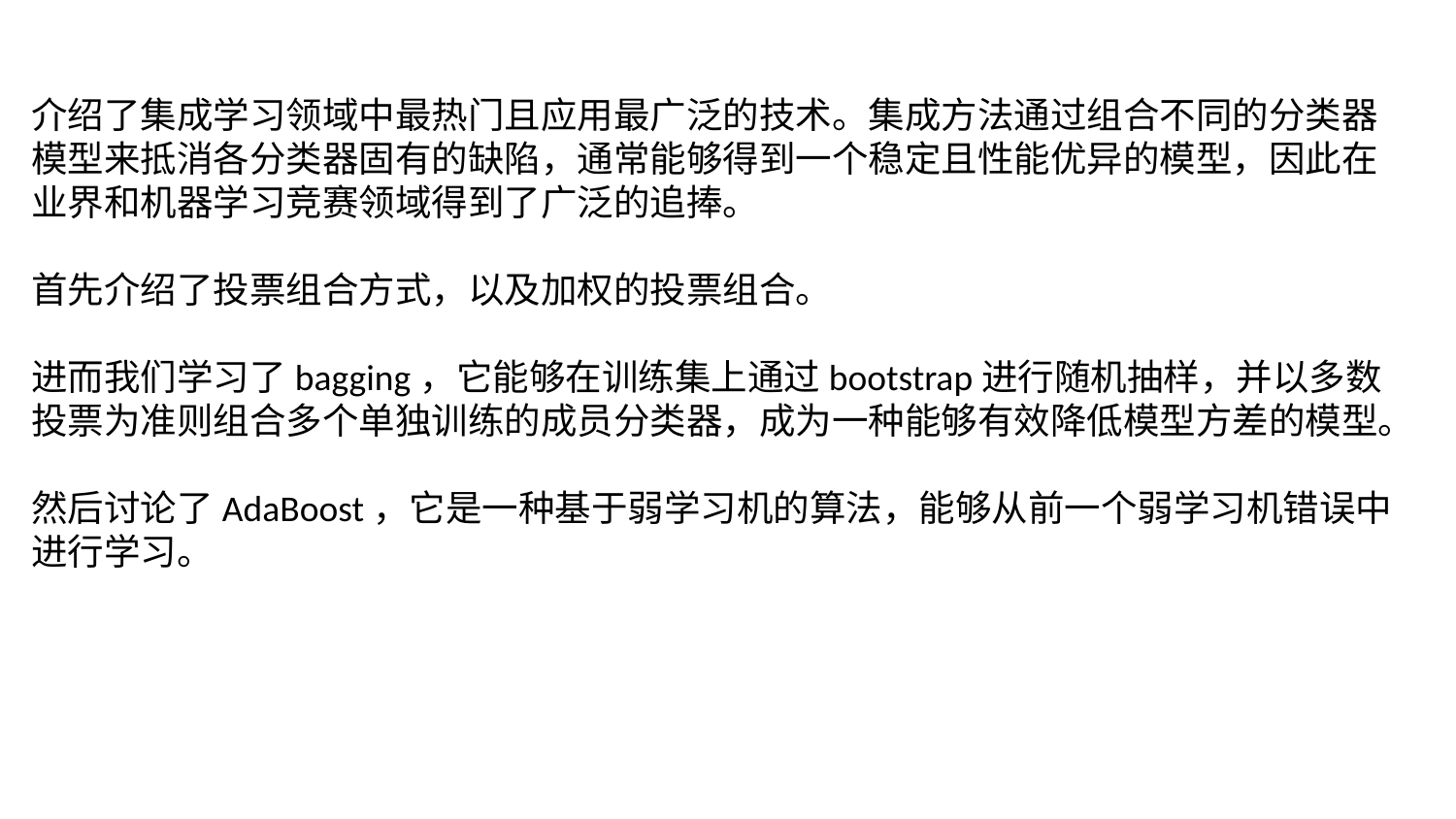

介绍了集成学习领域中最热门且应用最广泛的技术。集成方法通过组合不同的分类器模型来抵消各分类器固有的缺陷，通常能够得到一个稳定且性能优异的模型，因此在业界和机器学习竞赛领域得到了广泛的追捧。

首先介绍了投票组合方式，以及加权的投票组合。

进而我们学习了bagging，它能够在训练集上通过bootstrap进行随机抽样，并以多数投票为准则组合多个单独训练的成员分类器，成为一种能够有效降低模型方差的模型。

然后讨论了AdaBoost，它是一种基于弱学习机的算法，能够从前一个弱学习机错误中进行学习。